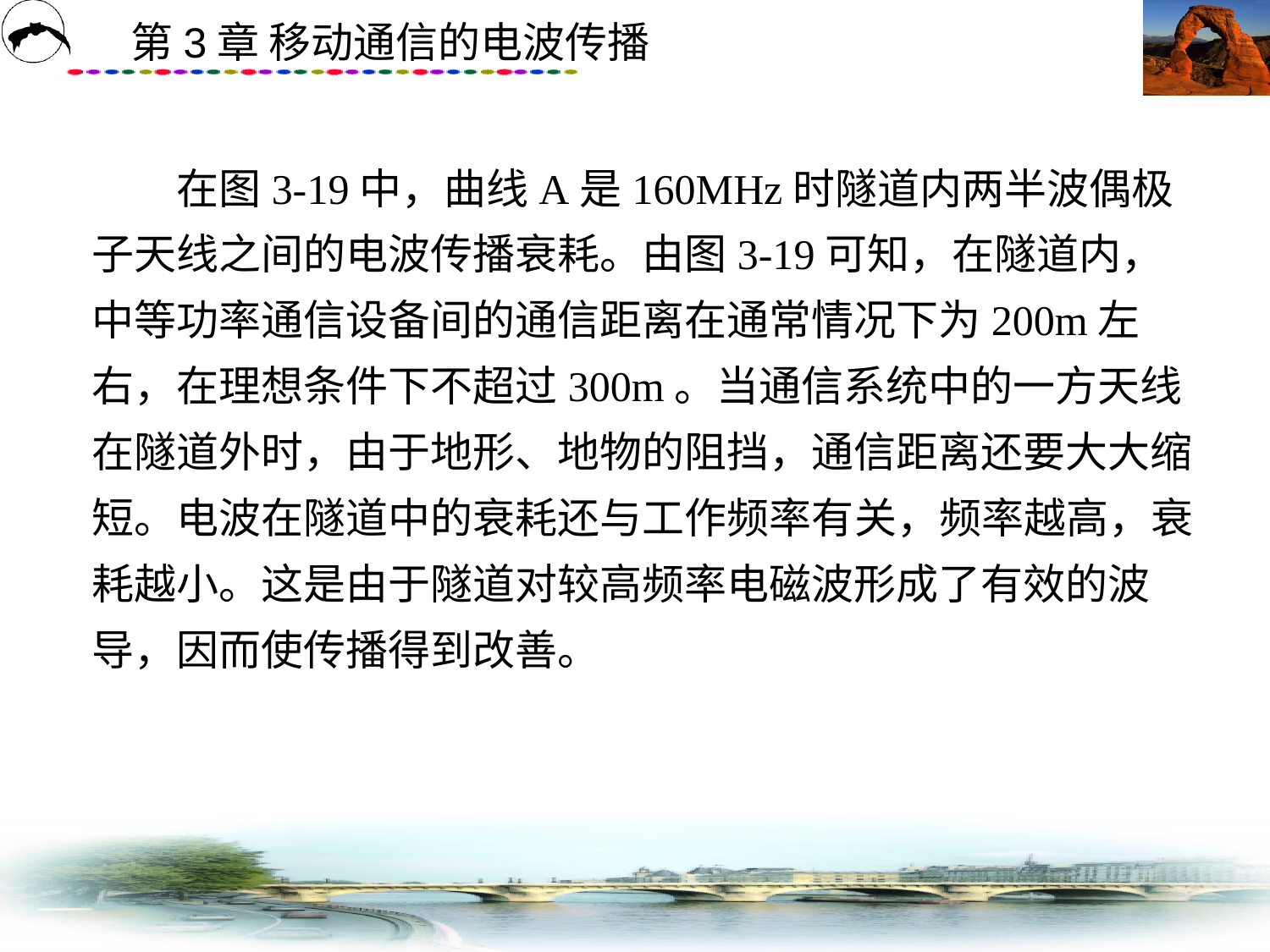

# 在图3-19中，曲线A是160MHz时隧道内两半波偶极子天线之间的电波传播衰耗。由图3-19可知，在隧道内，中等功率通信设备间的通信距离在通常情况下为200m左右，在理想条件下不超过300m。当通信系统中的一方天线在隧道外时，由于地形、地物的阻挡，通信距离还要大大缩短。电波在隧道中的衰耗还与工作频率有关，频率越高，衰耗越小。这是由于隧道对较高频率电磁波形成了有效的波导，因而使传播得到改善。